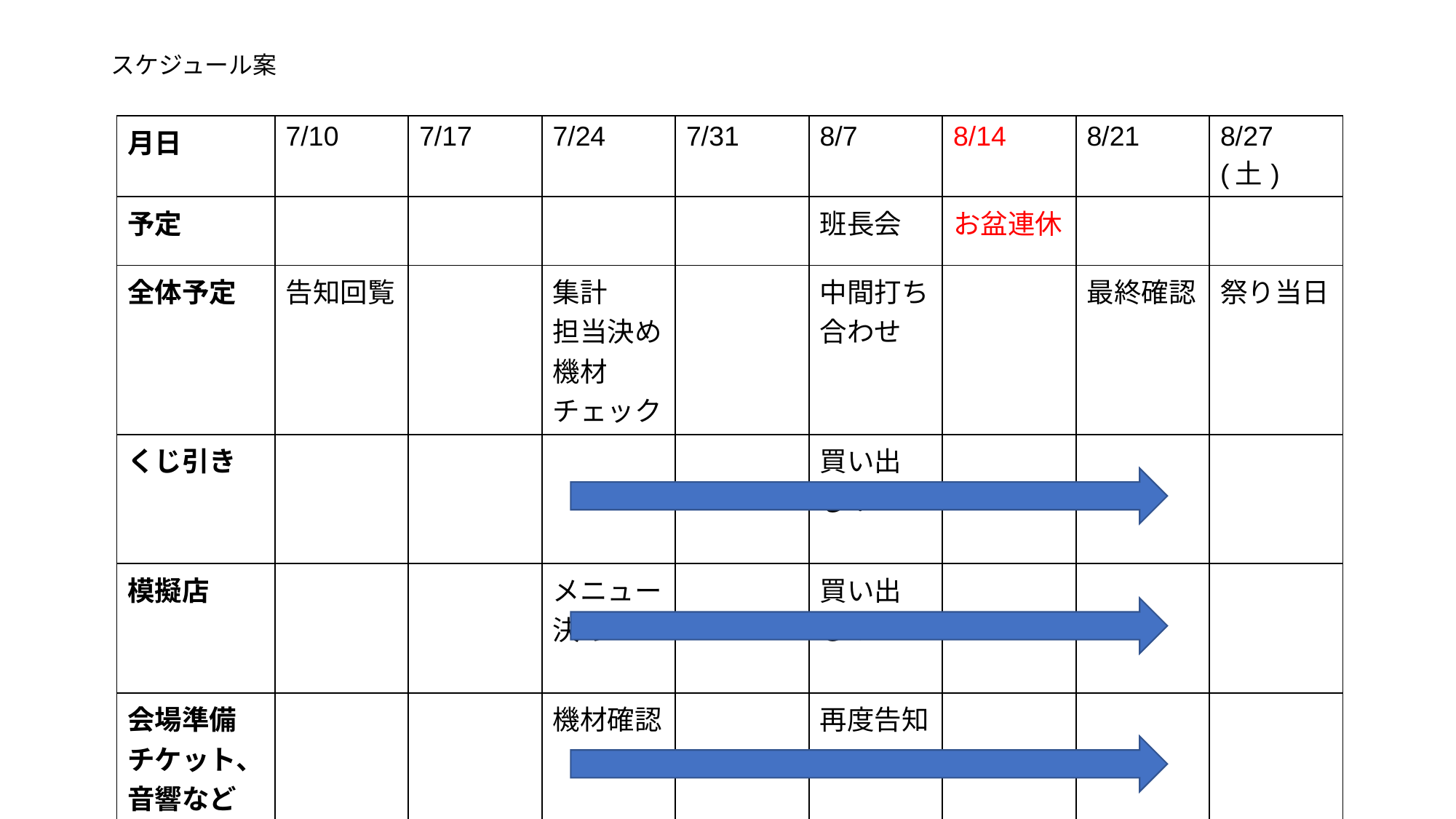

# スケジュール案
| 月日 | 7/10 | 7/17 | 7/24 | 7/31 | 8/7 | 8/14 | 8/21 | 8/27(土) |
| --- | --- | --- | --- | --- | --- | --- | --- | --- |
| 予定 |  |  |  |  | 班長会 | お盆連休 |  |  |
| 全体予定 | 告知回覧 |  | 集計 担当決め 機材チェック |  | 中間打ち合わせ |  | 最終確認 | 祭り当日 |
| くじ引き |  |  |  |  | 買い出し？ |  |  |  |
| 模擬店 |  |  | メニュー決め |  | 買い出し？ |  |  |  |
| 会場準備 チケット、音響など |  |  | 機材確認 |  | 再度告知 |  |  |  |